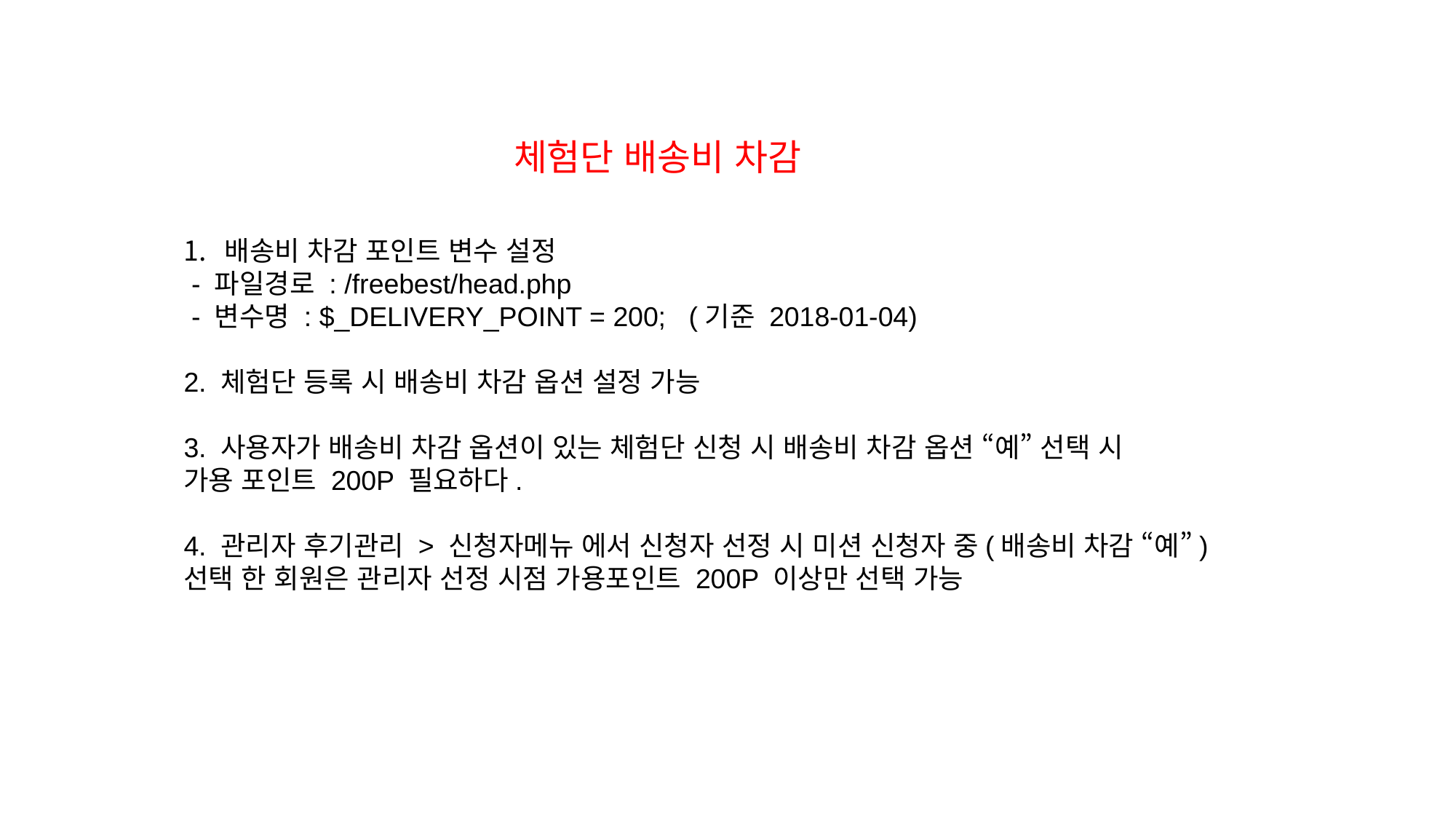

체험단 배송비 차감
배송비 차감 포인트 변수 설정
 - 파일경로 : /freebest/head.php
 - 변수명 : $_DELIVERY_POINT = 200;   (기준 2018-01-04)

2. 체험단 등록 시 배송비 차감 옵션 설정 가능

3. 사용자가 배송비 차감 옵션이 있는 체험단 신청 시 배송비 차감 옵션 “예” 선택 시
가용 포인트 200P 필요하다.

4. 관리자 후기관리 > 신청자메뉴 에서 신청자 선정 시 미션 신청자 중(배송비 차감 “예”)
선택 한 회원은 관리자 선정 시점 가용포인트 200P 이상만 선택 가능